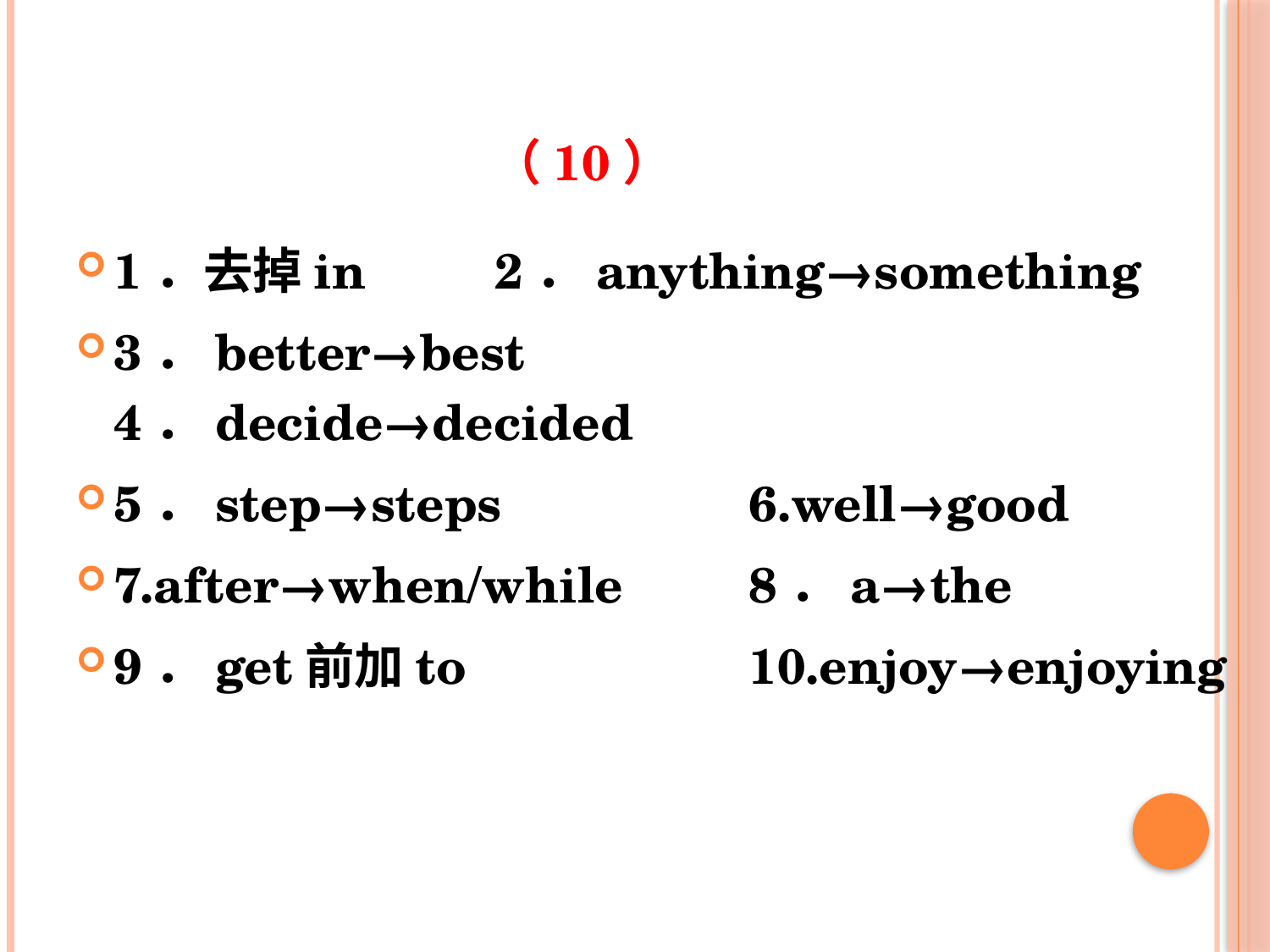

# （10）
1．去掉in      	2．anything→something
3．better→best		4．decide→decided
5．step→steps 		6.well→good
7.after→when/while	8．a→the
9．get前加to			10.enjoy→enjoying